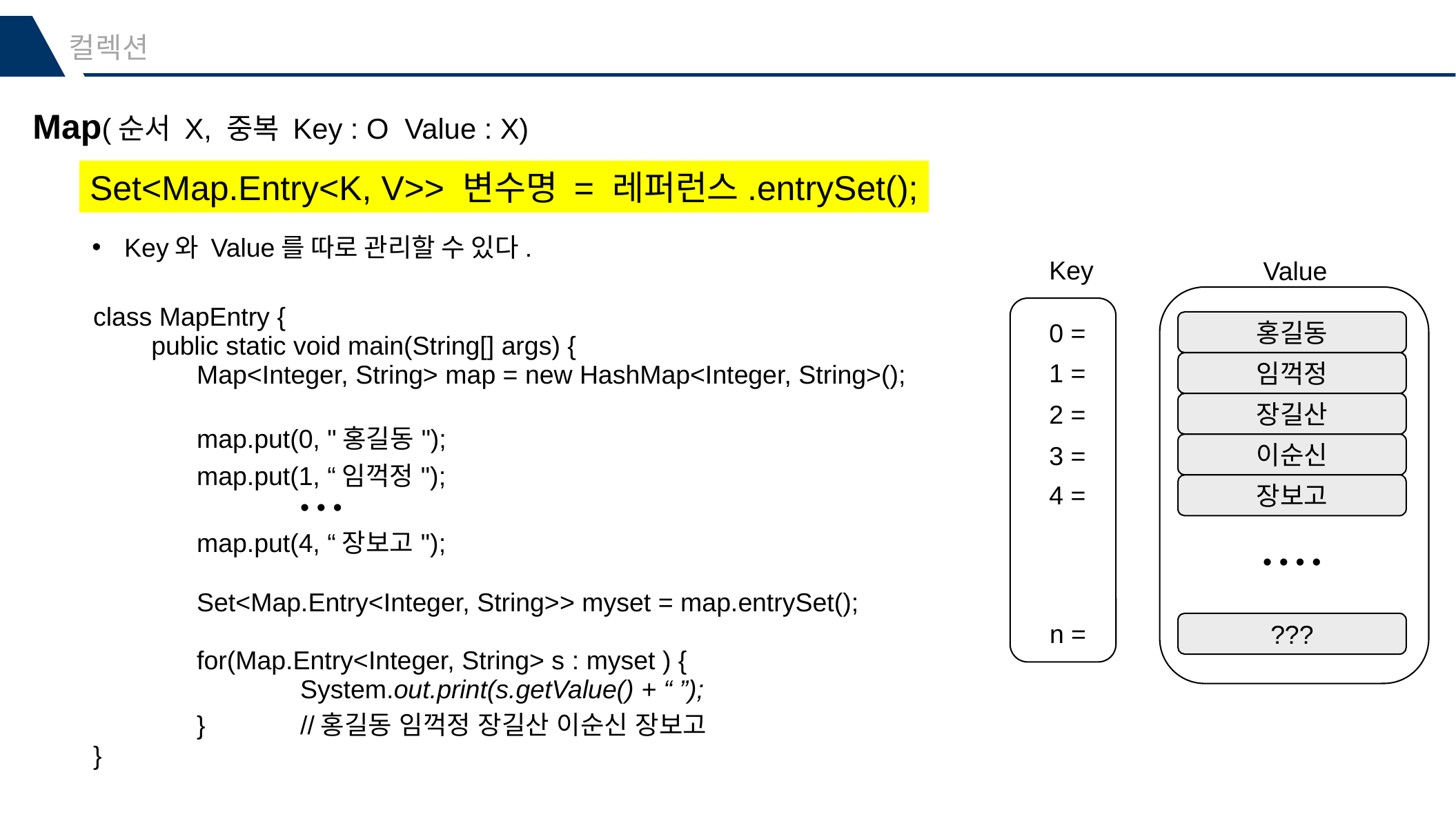

컬렉션

Map(순서 X, 중복 Key : O  Value : X)
Set<Map.Entry<K, V>> 변수명 = 레퍼런스.entrySet();
Key와 Value를 따로 관리할 수 있다.
Key
Value

| class MapEntry { public static void main(String[] args) { Map<Integer, String> map = new HashMap<Integer, String>(); map.put(0, "홍길동"); map.put(1, “임꺽정"); • • • map.put(4, “장보고"); Set<Map.Entry<Integer, String>> myset = map.entrySet(); for(Map.Entry<Integer, String> s : myset ) { System.out.print(s.getValue() + “ ”); } //홍길동 임꺽정 장길산 이순신 장보고 } |
| --- |

0 =
홍길동
1 =
임꺽정
2 =
장길산
3 =
이순신
4 =
장보고
• • • •
n =
???